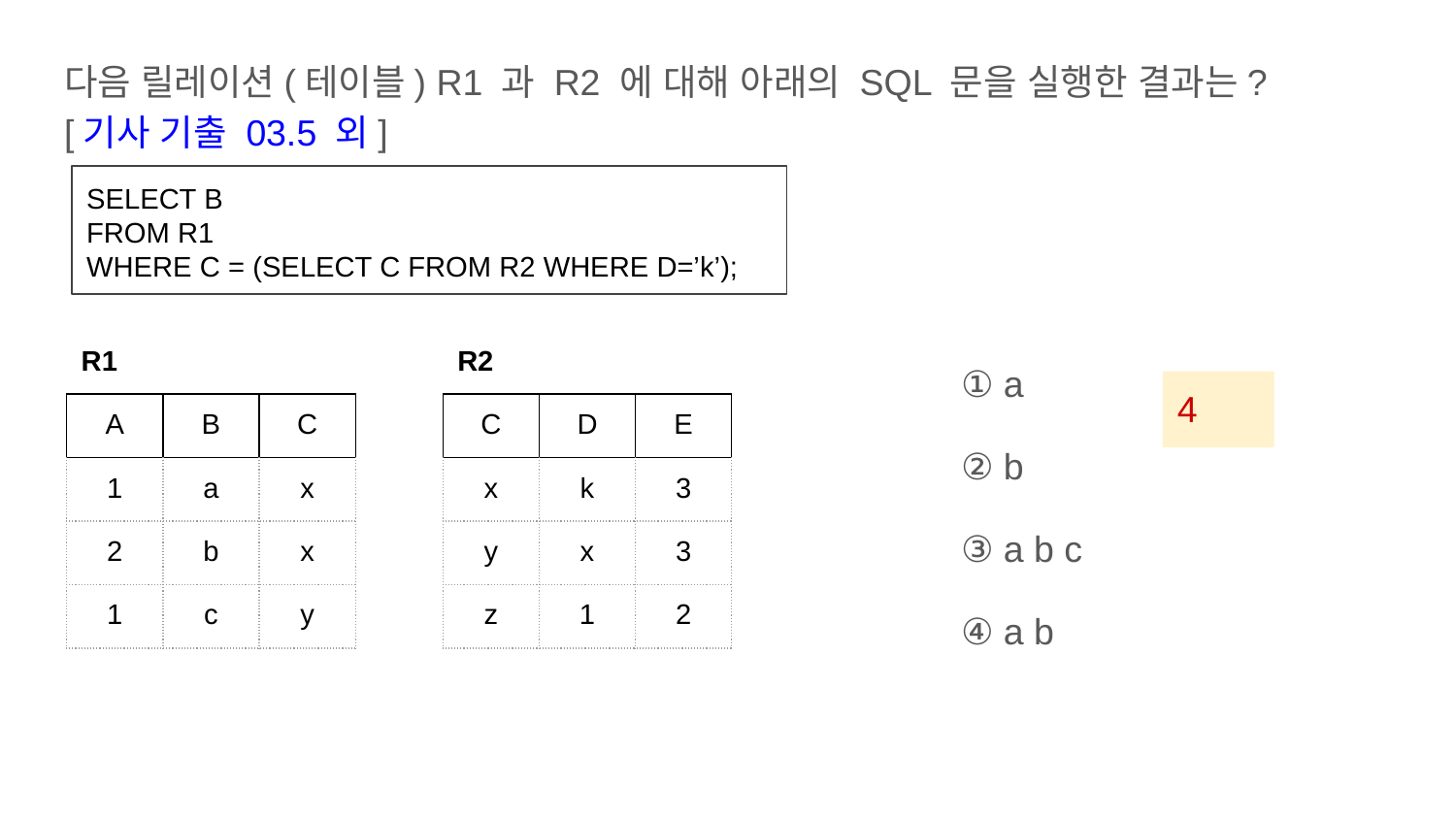

다음 릴레이션(테이블) R1 과 R2 에 대해 아래의 SQL 문을 실행한 결과는?
[기사 기출 03.5 외]
SELECT B
FROM R1
WHERE C = (SELECT C FROM R2 WHERE D=’k’);
| R1 |  |  |
| --- | --- | --- |
| A | B | C |
| 1 | a | x |
| 2 | b | x |
| 1 | c | y |
| R2 |  |  |
| --- | --- | --- |
| C | D | E |
| x | k | 3 |
| y | x | 3 |
| z | 1 | 2 |
① a
② b
③ a b c
④ a b
4